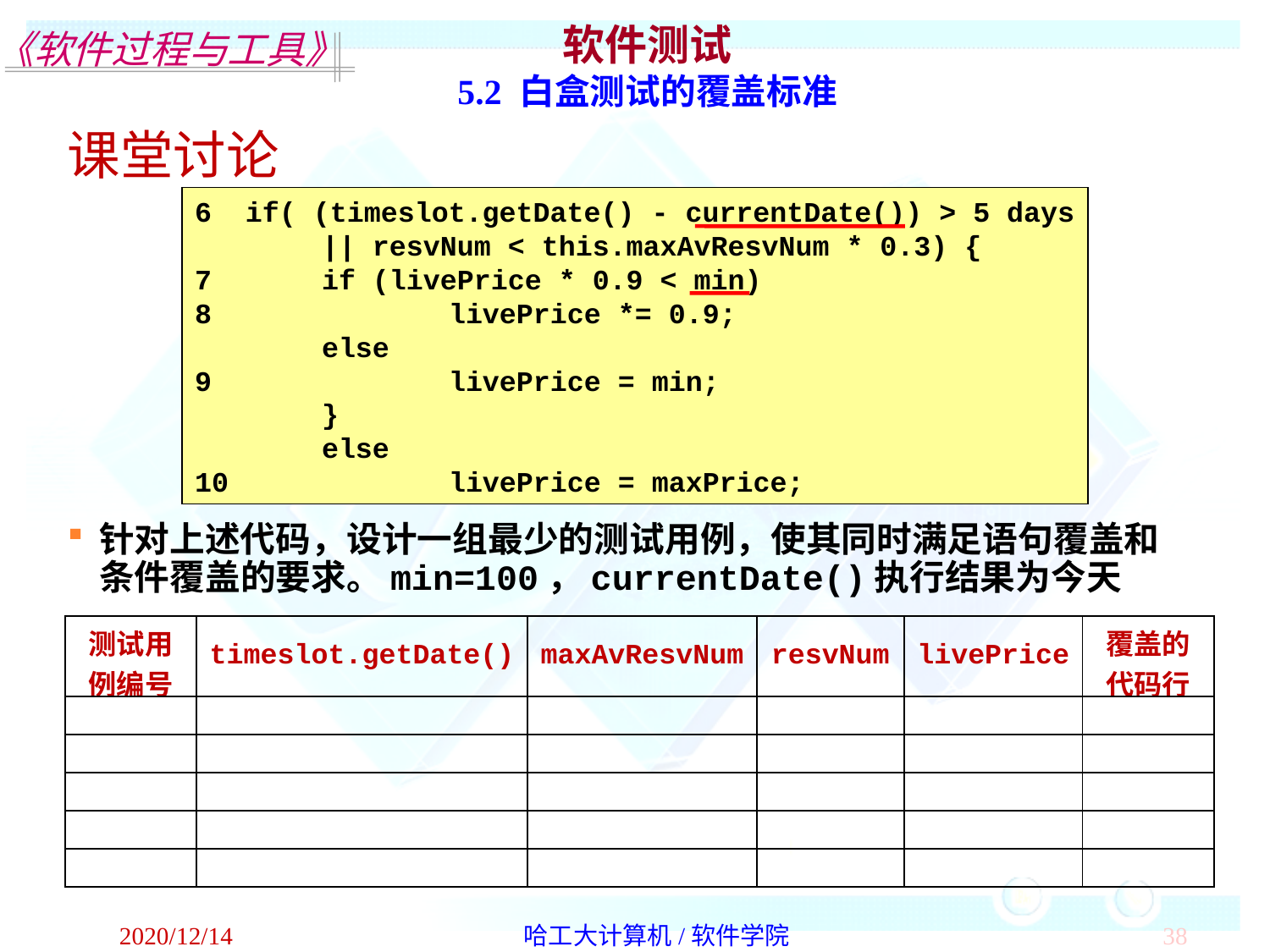

软件测试
5.2 白盒测试的覆盖标准
课堂讨论
6  if( (timeslot.getDate() - currentDate()) > 5 days
	|| resvNum < this.maxAvResvNum * 0.3) {
7	if (livePrice * 0.9 < min)
8		livePrice *= 0.9;
	else
9		livePrice = min;
	}
	else
10		livePrice = maxPrice;

针对上述代码，设计一组最少的测试用例，使其同时满足语句覆盖和条件覆盖的要求。min=100，currentDate()执行结果为今天
| 测试用例编号 | timeslot.getDate() | maxAvResvNum | resvNum | livePrice | 覆盖的代码行 |
| --- | --- | --- | --- | --- | --- |
|  |  |  |  |  |  |
|  |  |  |  |  |  |
|  |  |  |  |  |  |
|  |  |  |  |  |  |
|  |  |  |  |  |  |